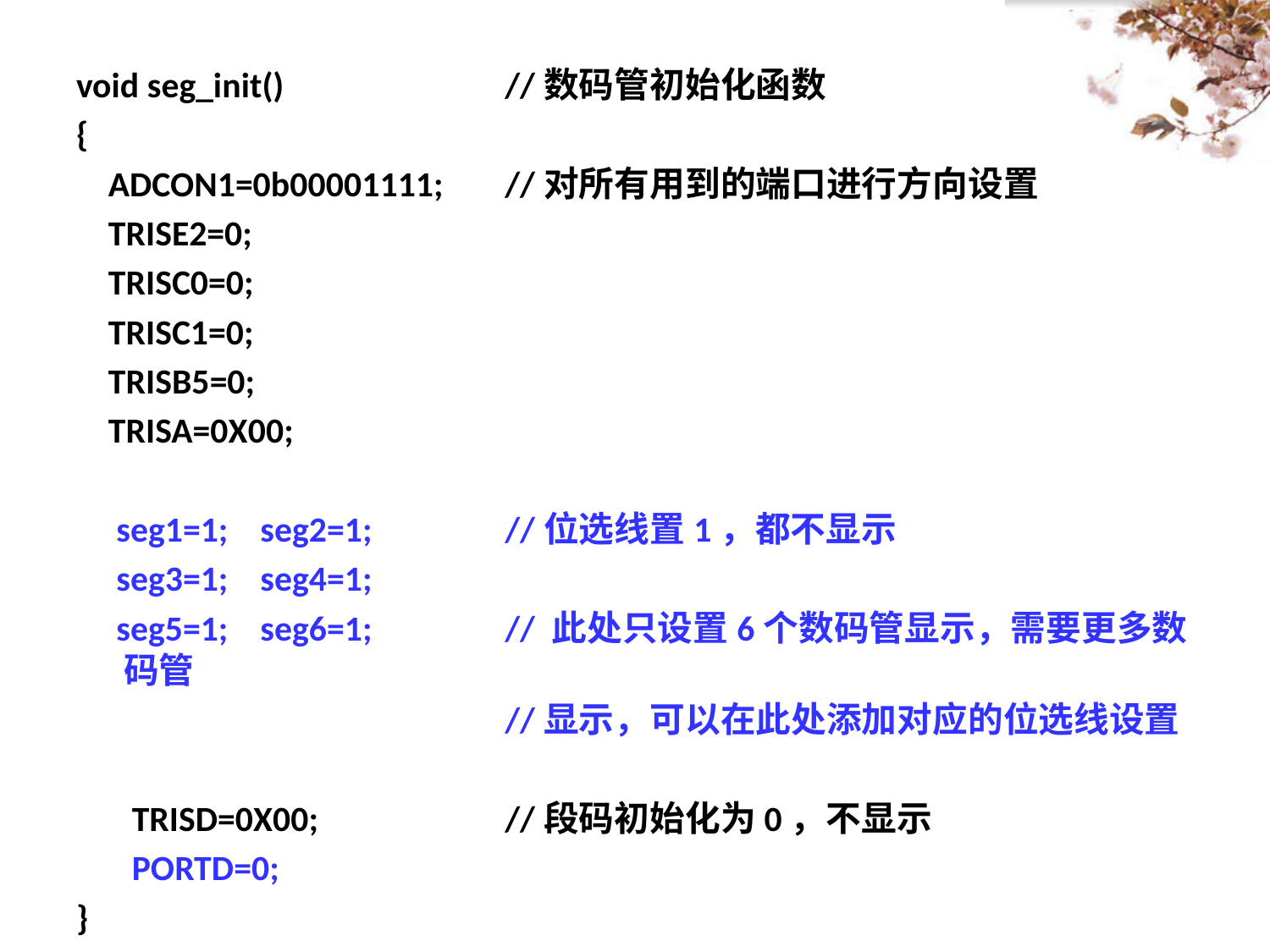

void seg_init()		//数码管初始化函数
{
    ADCON1=0b00001111;	//对所有用到的端口进行方向设置
    TRISE2=0;
    TRISC0=0;
    TRISC1=0;
    TRISB5=0;
    TRISA=0X00;

     seg1=1;    seg2=1; 	//位选线置1，都不显示
     seg3=1;    seg4=1;
     seg5=1;    seg6=1; 	// 此处只设置6个数码管显示，需要更多数码管
				//显示，可以在此处添加对应的位选线设置

     	 TRISD=0X00;		//段码初始化为0，不显示
	 PORTD=0;
}